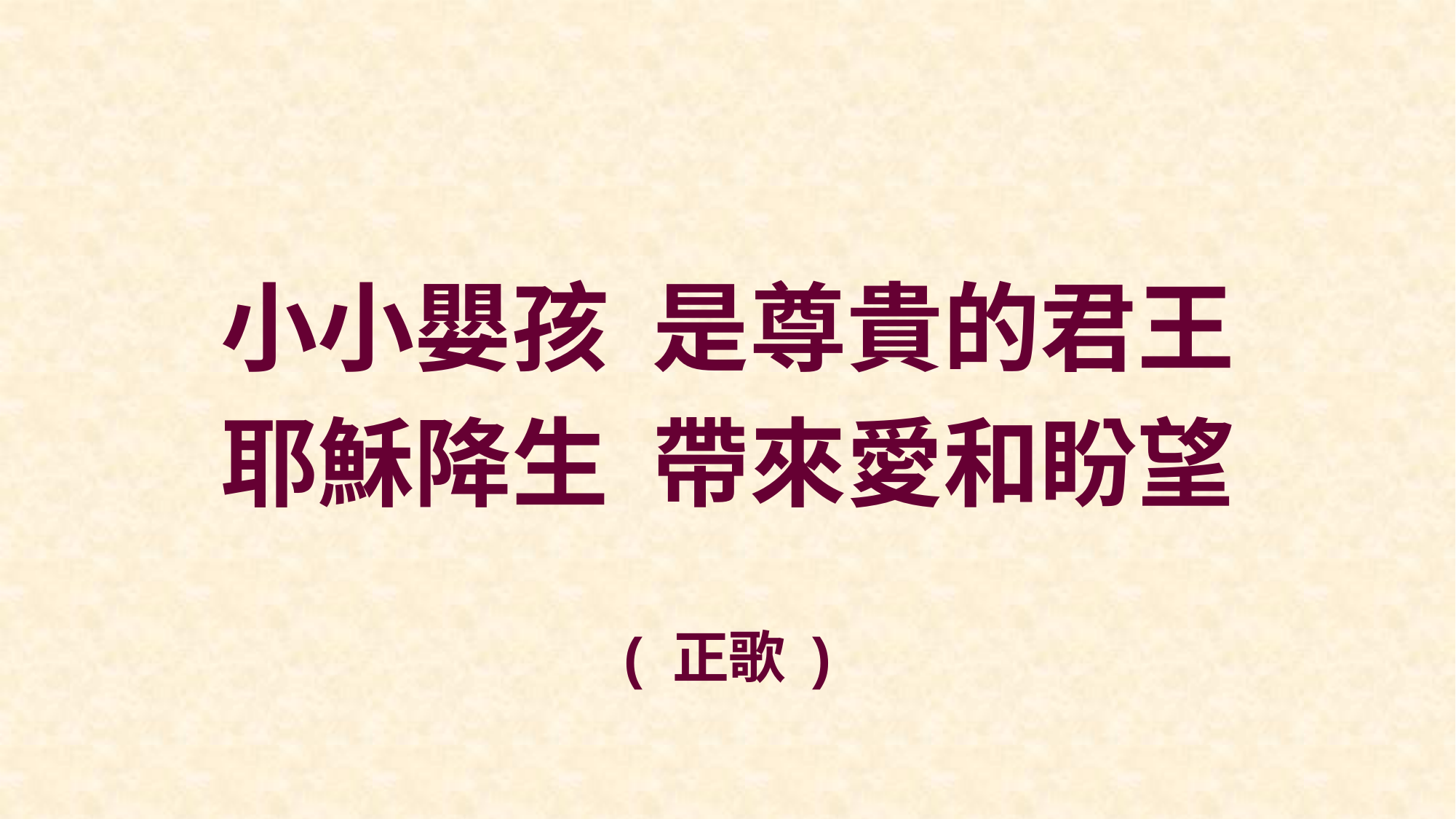

小小嬰孩  是尊貴的君王
耶穌降生  帶來愛和盼望
( 正歌 )